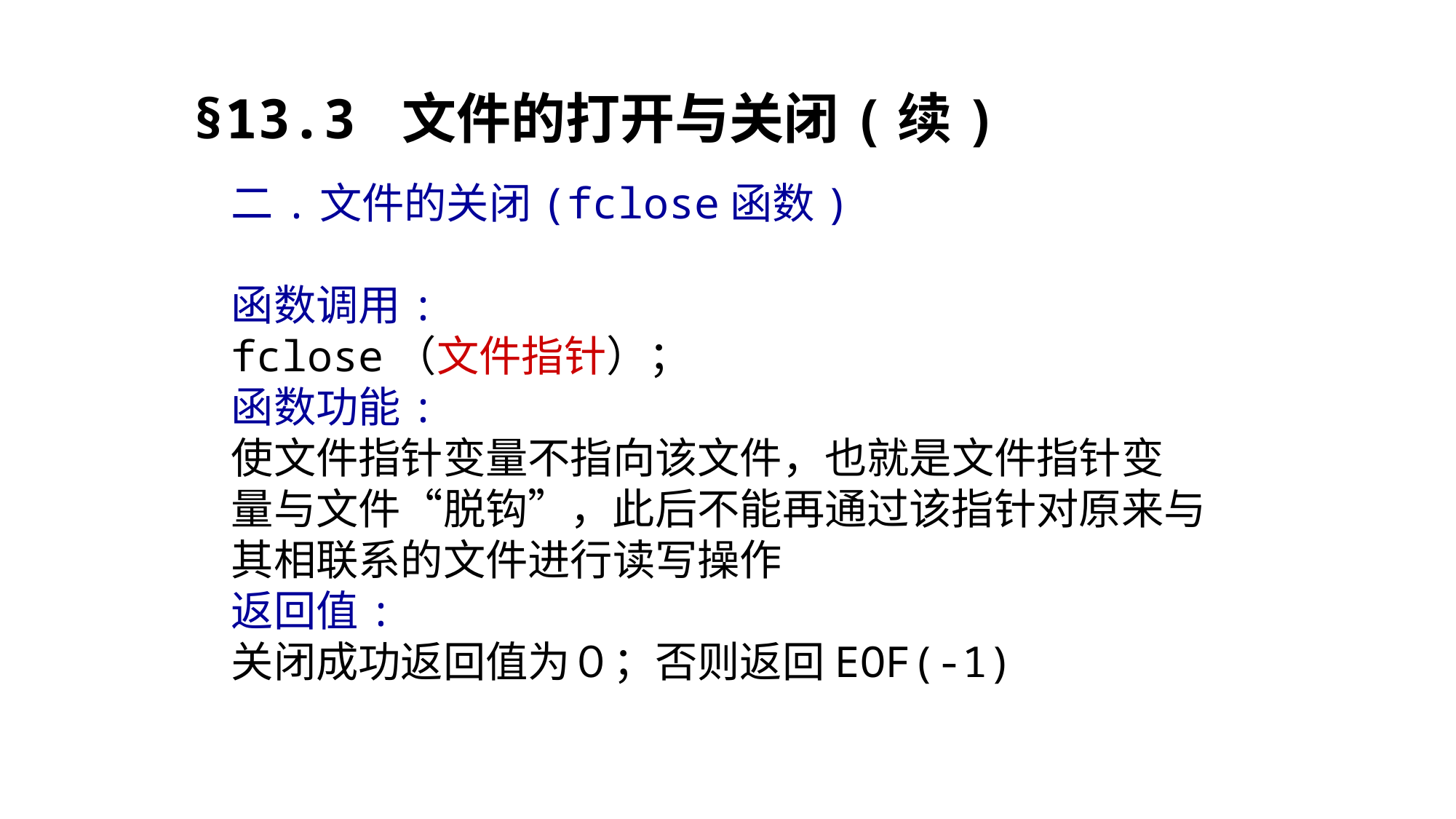

§13.3 文件的打开与关闭(续)
二.文件的关闭(fclose函数)

函数调用:
fclose（文件指针）；
函数功能:
使文件指针变量不指向该文件，也就是文件指针变
量与文件“脱钩”，此后不能再通过该指针对原来与
其相联系的文件进行读写操作
返回值:
关闭成功返回值为０；否则返回EOF(-1)